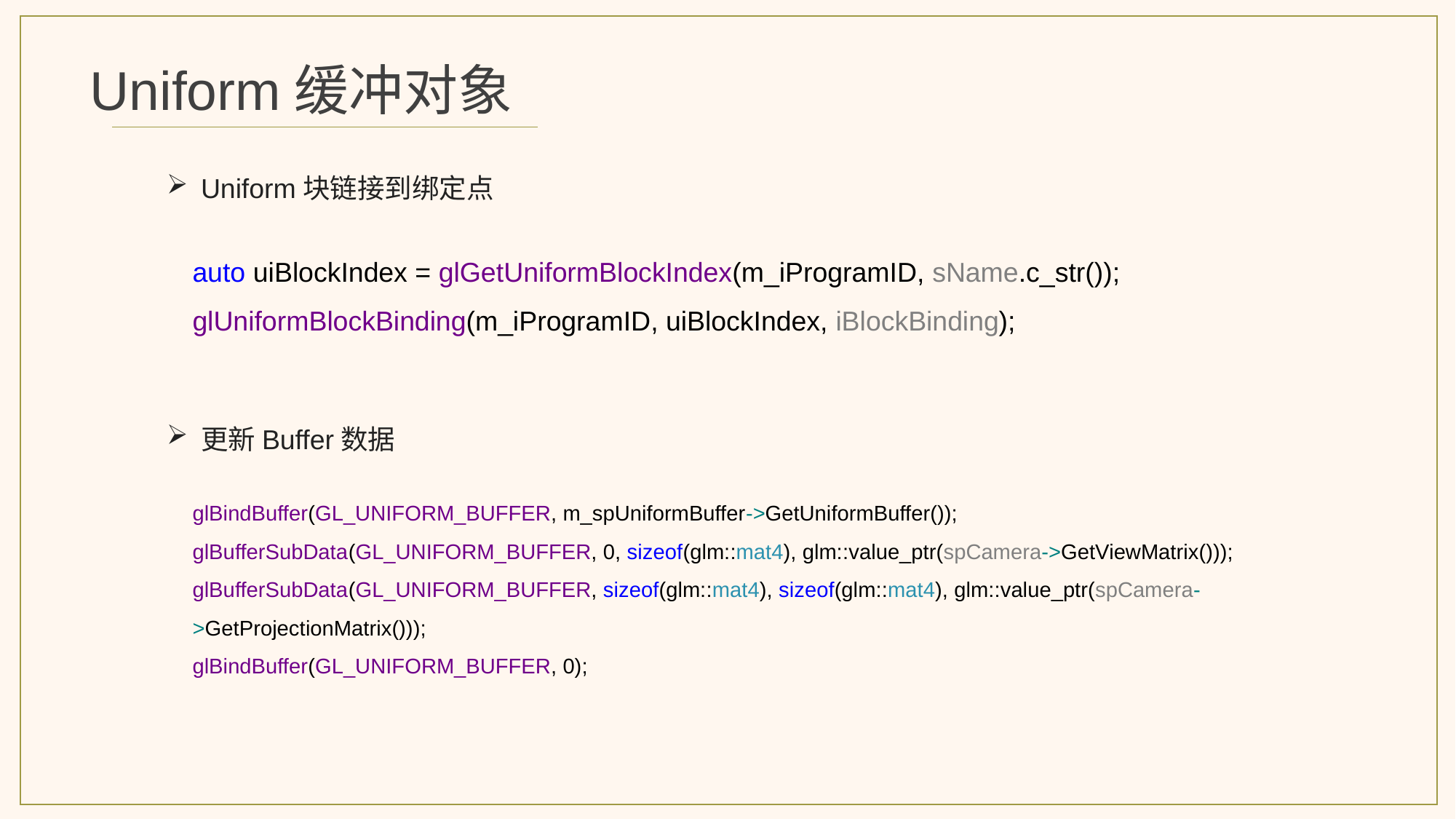

Uniform缓冲对象
Uniform块链接到绑定点
auto uiBlockIndex = glGetUniformBlockIndex(m_iProgramID, sName.c_str());
glUniformBlockBinding(m_iProgramID, uiBlockIndex, iBlockBinding);
更新Buffer数据
glBindBuffer(GL_UNIFORM_BUFFER, m_spUniformBuffer->GetUniformBuffer());
glBufferSubData(GL_UNIFORM_BUFFER, 0, sizeof(glm::mat4), glm::value_ptr(spCamera->GetViewMatrix()));
glBufferSubData(GL_UNIFORM_BUFFER, sizeof(glm::mat4), sizeof(glm::mat4), glm::value_ptr(spCamera->GetProjectionMatrix()));
glBindBuffer(GL_UNIFORM_BUFFER, 0);